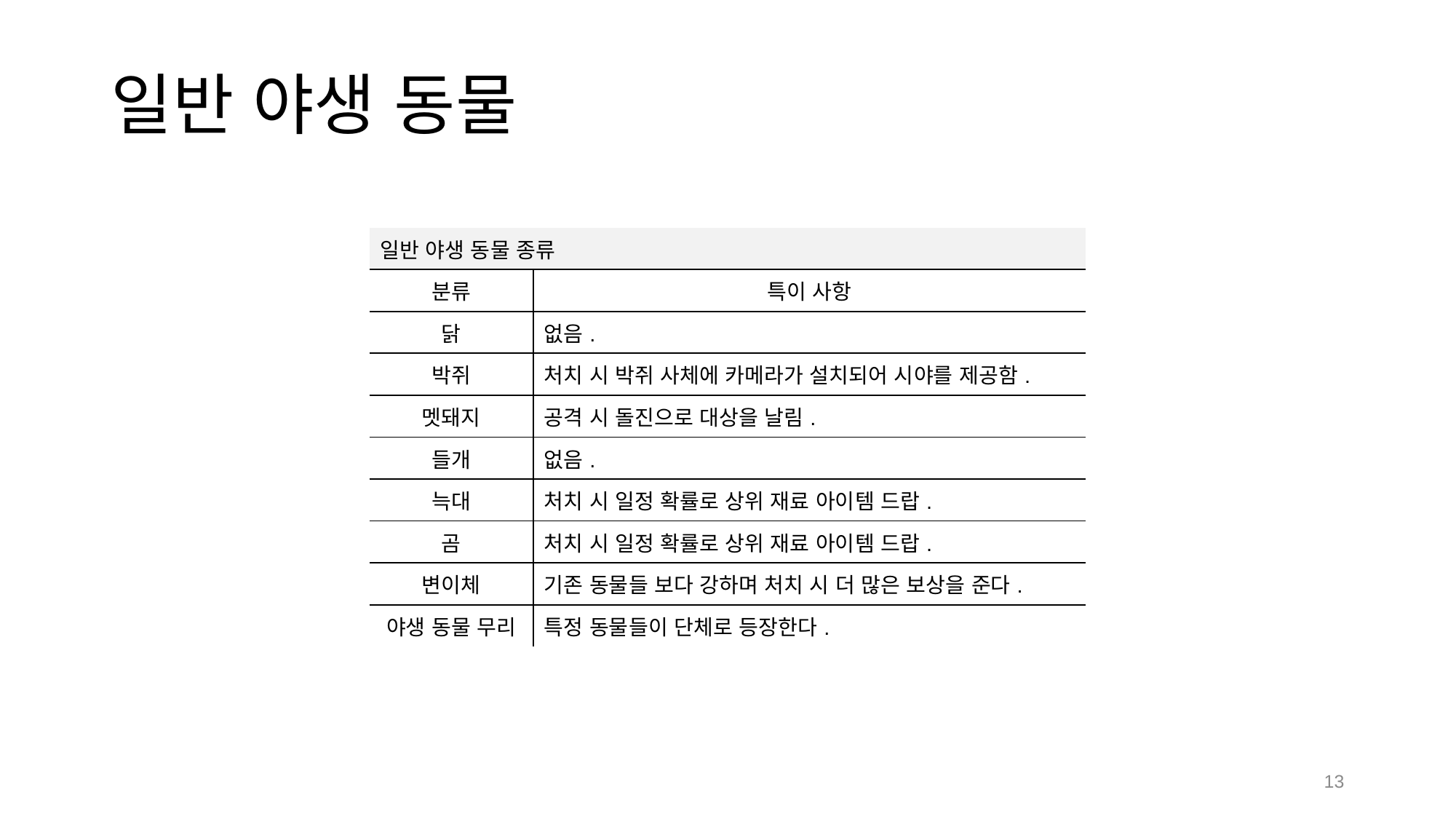

# 일반 야생 동물
| 일반 야생 동물 종류 |  |
| --- | --- |
| 분류 | 특이 사항 |
| 닭 | 없음. |
| 박쥐 | 처치 시 박쥐 사체에 카메라가 설치되어 시야를 제공함. |
| 멧돼지 | 공격 시 돌진으로 대상을 날림. |
| 들개 | 없음. |
| 늑대 | 처치 시 일정 확률로 상위 재료 아이템 드랍. |
| 곰 | 처치 시 일정 확률로 상위 재료 아이템 드랍. |
| 변이체 | 기존 동물들 보다 강하며 처치 시 더 많은 보상을 준다. |
| 야생 동물 무리 | 특정 동물들이 단체로 등장한다. |
13